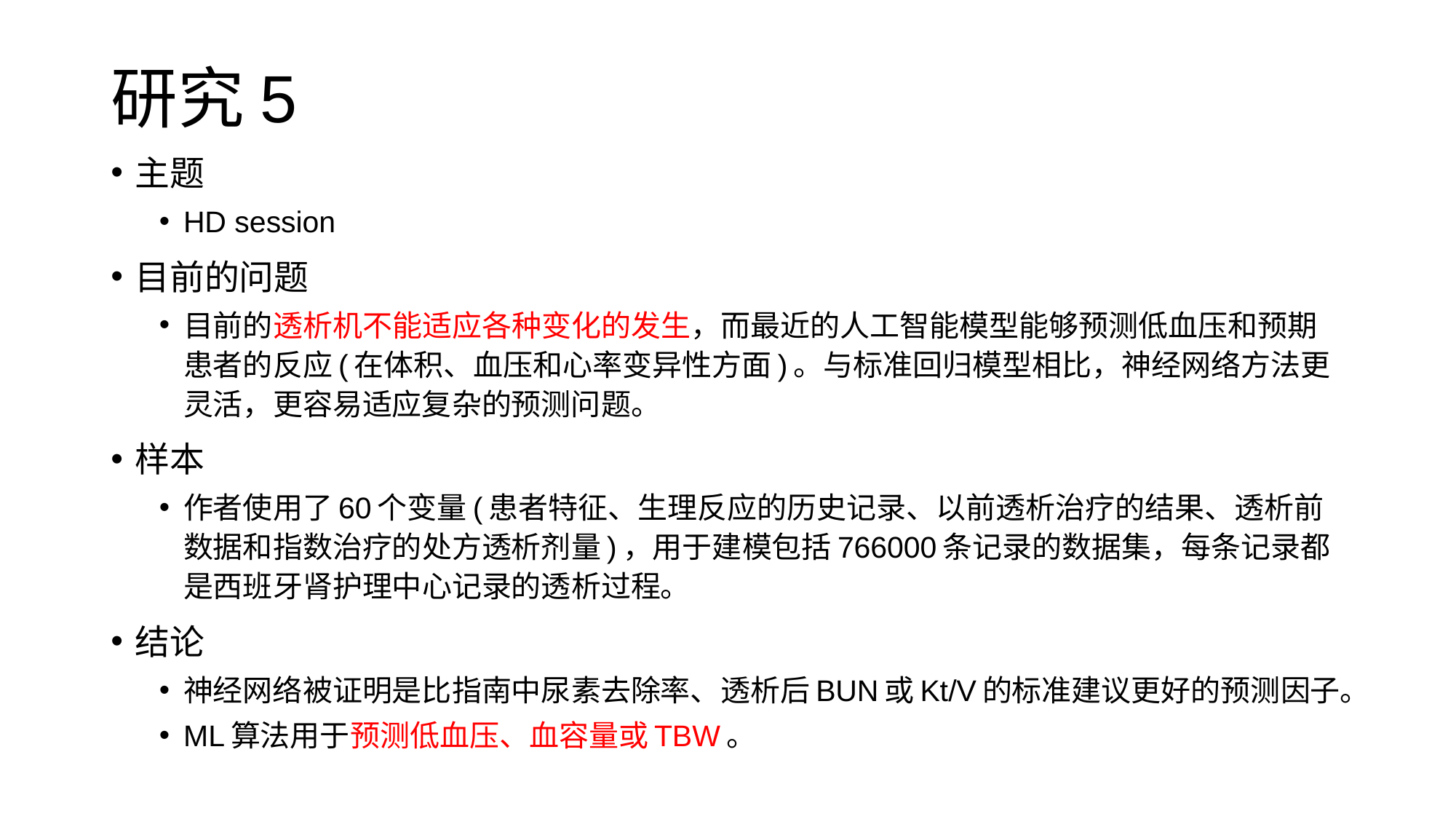

# 研究5
主题
HD session
目前的问题
目前的透析机不能适应各种变化的发生，而最近的人工智能模型能够预测低血压和预期患者的反应(在体积、血压和心率变异性方面)。与标准回归模型相比，神经网络方法更灵活，更容易适应复杂的预测问题。
样本
作者使用了60个变量(患者特征、生理反应的历史记录、以前透析治疗的结果、透析前数据和指数治疗的处方透析剂量)，用于建模包括766000条记录的数据集，每条记录都是西班牙肾护理中心记录的透析过程。
结论
神经网络被证明是比指南中尿素去除率、透析后BUN或Kt/V的标准建议更好的预测因子。
ML算法用于预测低血压、血容量或TBW。